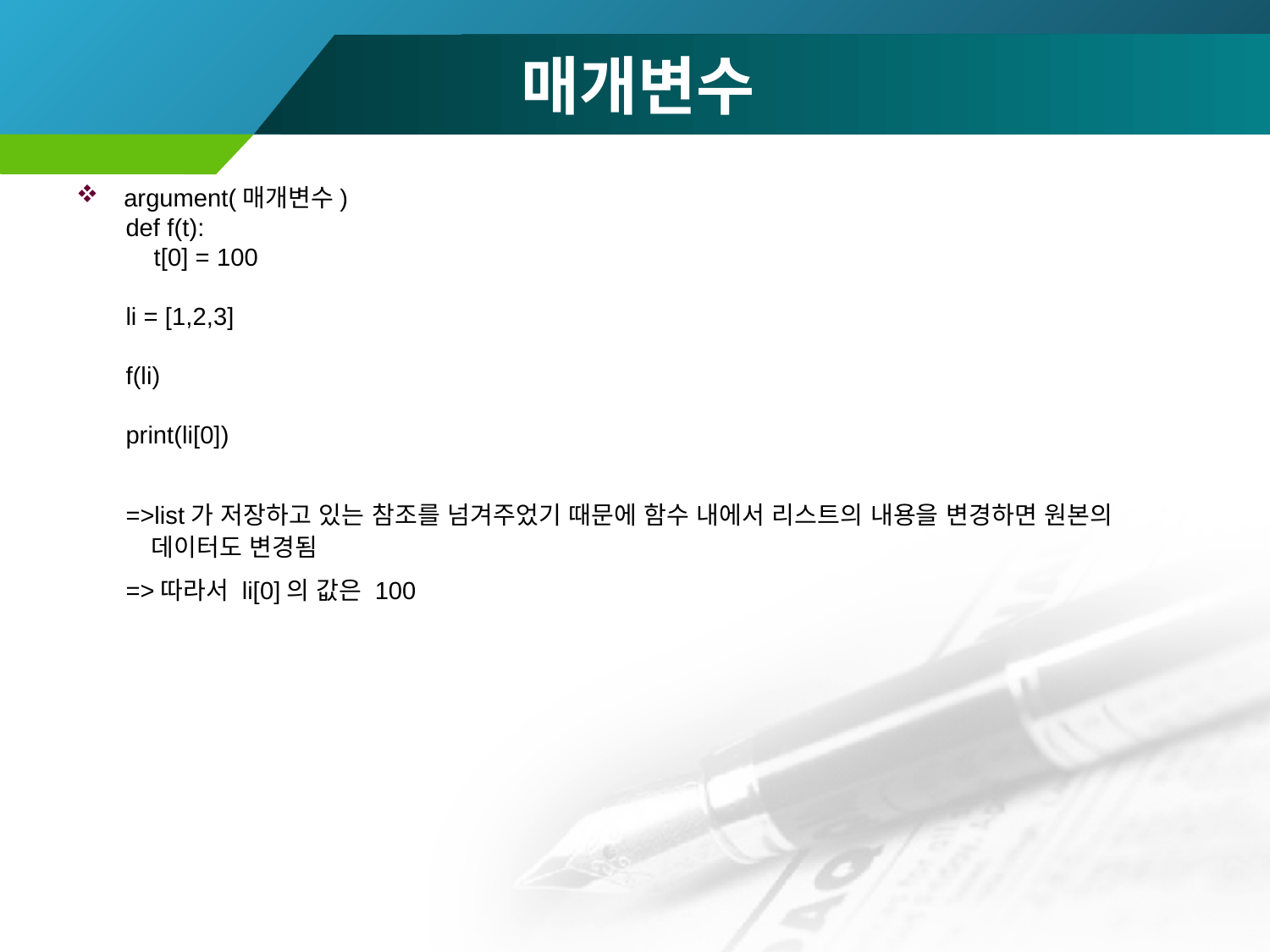

# 매개변수
argument(매개변수)
def f(t):
    t[0] = 100

li = [1,2,3]

f(li)

print(li[0])

=>list가 저장하고 있는 참조를 넘겨주었기 때문에 함수 내에서 리스트의 내용을 변경하면 원본의 데이터도 변경됨
=>따라서 li[0]의 값은 100